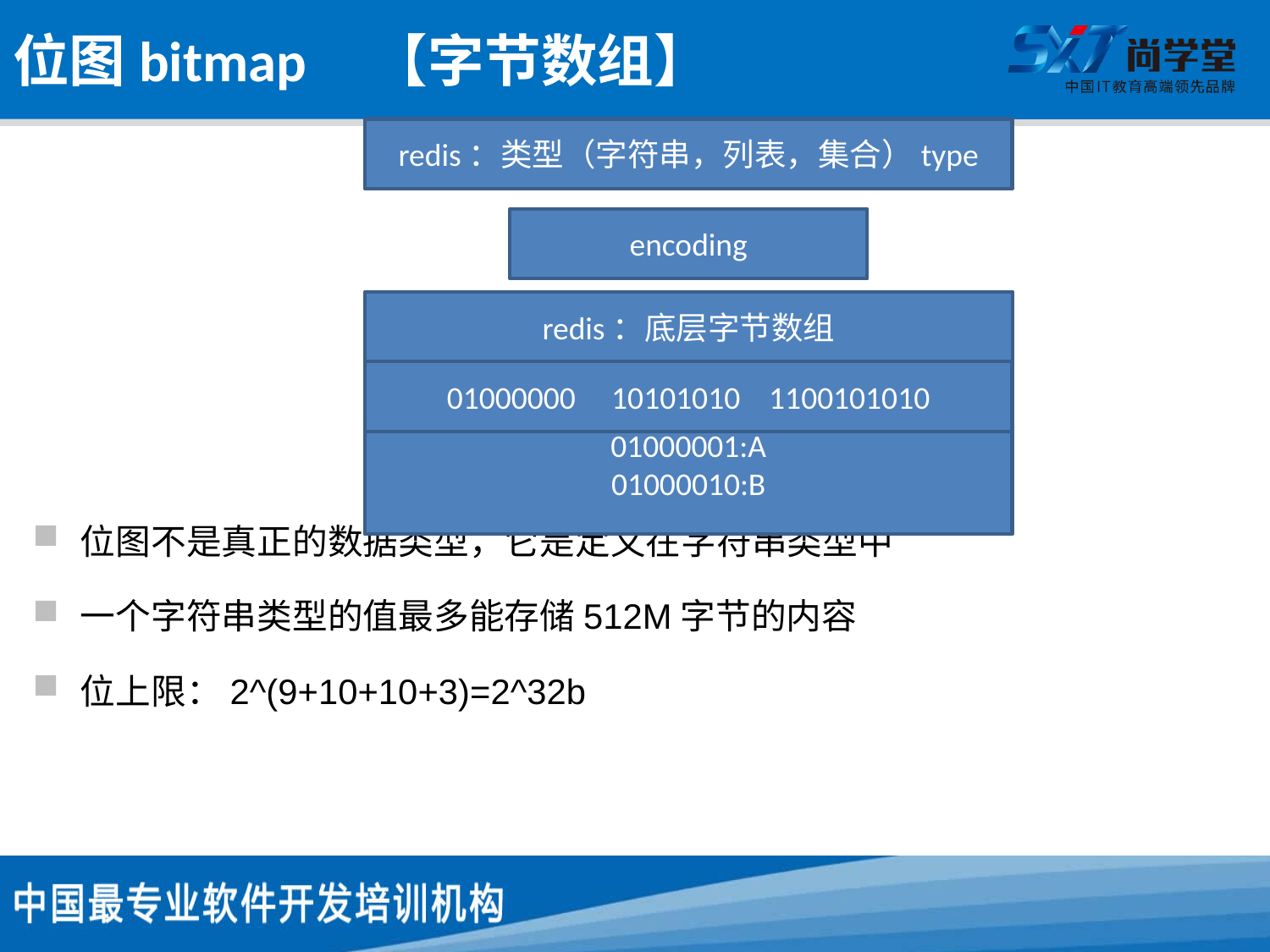

# 位图bitmap    【字节数组】
redis：类型（字符串，列表，集合）type

位图不是真正的数据类型，它是定义在字符串类型中
一个字符串类型的值最多能存储512M字节的内容
位上限：2^(9+10+10+3)=2^32b

encoding
redis：底层字节数组
01000000     10101010    1100101010
01000001:A
01000010:B